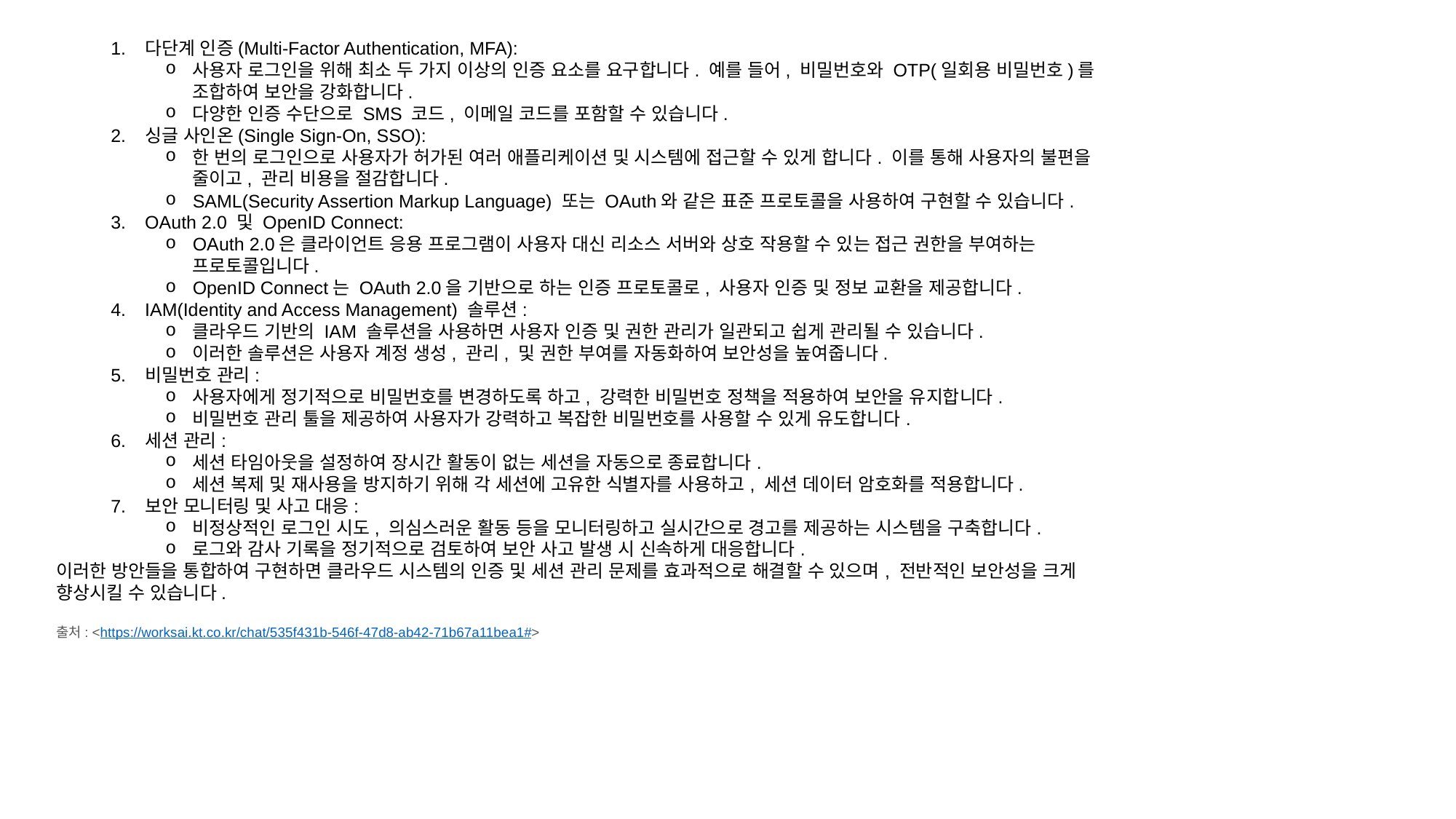

다단계 인증(Multi-Factor Authentication, MFA):
사용자 로그인을 위해 최소 두 가지 이상의 인증 요소를 요구합니다. 예를 들어, 비밀번호와 OTP(일회용 비밀번호)를 조합하여 보안을 강화합니다.
다양한 인증 수단으로 SMS 코드, 이메일 코드를 포함할 수 있습니다.
싱글 사인온(Single Sign-On, SSO):
한 번의 로그인으로 사용자가 허가된 여러 애플리케이션 및 시스템에 접근할 수 있게 합니다. 이를 통해 사용자의 불편을 줄이고, 관리 비용을 절감합니다.
SAML(Security Assertion Markup Language) 또는 OAuth와 같은 표준 프로토콜을 사용하여 구현할 수 있습니다.
OAuth 2.0 및 OpenID Connect:
OAuth 2.0은 클라이언트 응용 프로그램이 사용자 대신 리소스 서버와 상호 작용할 수 있는 접근 권한을 부여하는 프로토콜입니다.
OpenID Connect는 OAuth 2.0을 기반으로 하는 인증 프로토콜로, 사용자 인증 및 정보 교환을 제공합니다.
IAM(Identity and Access Management) 솔루션:
클라우드 기반의 IAM 솔루션을 사용하면 사용자 인증 및 권한 관리가 일관되고 쉽게 관리될 수 있습니다.
이러한 솔루션은 사용자 계정 생성, 관리, 및 권한 부여를 자동화하여 보안성을 높여줍니다.
비밀번호 관리:
사용자에게 정기적으로 비밀번호를 변경하도록 하고, 강력한 비밀번호 정책을 적용하여 보안을 유지합니다.
비밀번호 관리 툴을 제공하여 사용자가 강력하고 복잡한 비밀번호를 사용할 수 있게 유도합니다.
세션 관리:
세션 타임아웃을 설정하여 장시간 활동이 없는 세션을 자동으로 종료합니다.
세션 복제 및 재사용을 방지하기 위해 각 세션에 고유한 식별자를 사용하고, 세션 데이터 암호화를 적용합니다.
보안 모니터링 및 사고 대응:
비정상적인 로그인 시도, 의심스러운 활동 등을 모니터링하고 실시간으로 경고를 제공하는 시스템을 구축합니다.
로그와 감사 기록을 정기적으로 검토하여 보안 사고 발생 시 신속하게 대응합니다.
이러한 방안들을 통합하여 구현하면 클라우드 시스템의 인증 및 세션 관리 문제를 효과적으로 해결할 수 있으며, 전반적인 보안성을 크게 향상시킬 수 있습니다.

출처: <https://worksai.kt.co.kr/chat/535f431b-546f-47d8-ab42-71b67a11bea1#>